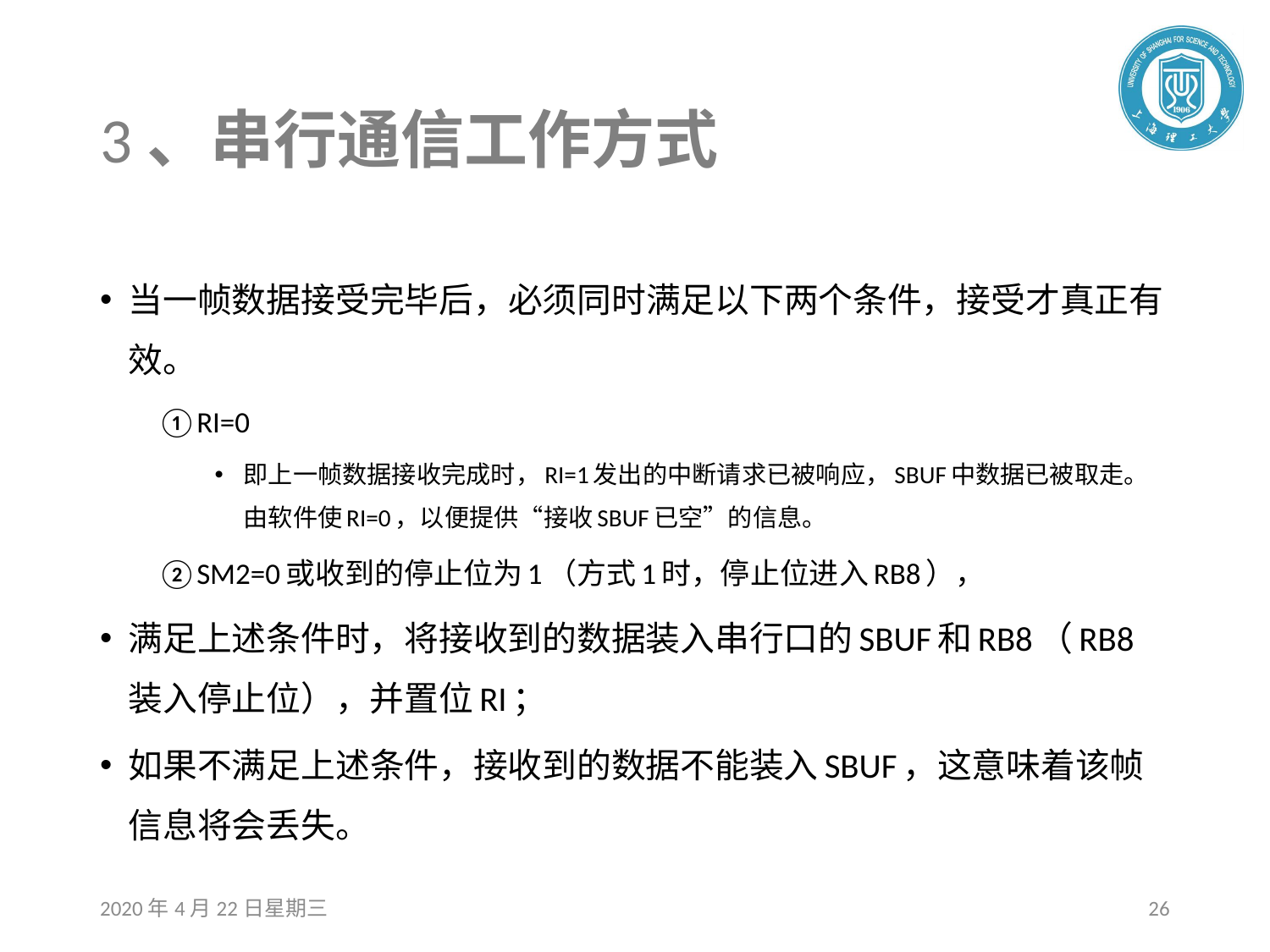

# 3、串行通信工作方式
当一帧数据接受完毕后，必须同时满足以下两个条件，接受才真正有效。
①RI=0
即上一帧数据接收完成时，RI=1发出的中断请求已被响应，SBUF中数据已被取走。由软件使RI=0，以便提供“接收SBUF已空”的信息。
②SM2=0或收到的停止位为1（方式1时，停止位进入RB8），
满足上述条件时，将接收到的数据装入串行口的SBUF和RB8（RB8装入停止位），并置位RI；
如果不满足上述条件，接收到的数据不能装入SBUF，这意味着该帧信息将会丢失。
2020年4月22日星期三
26